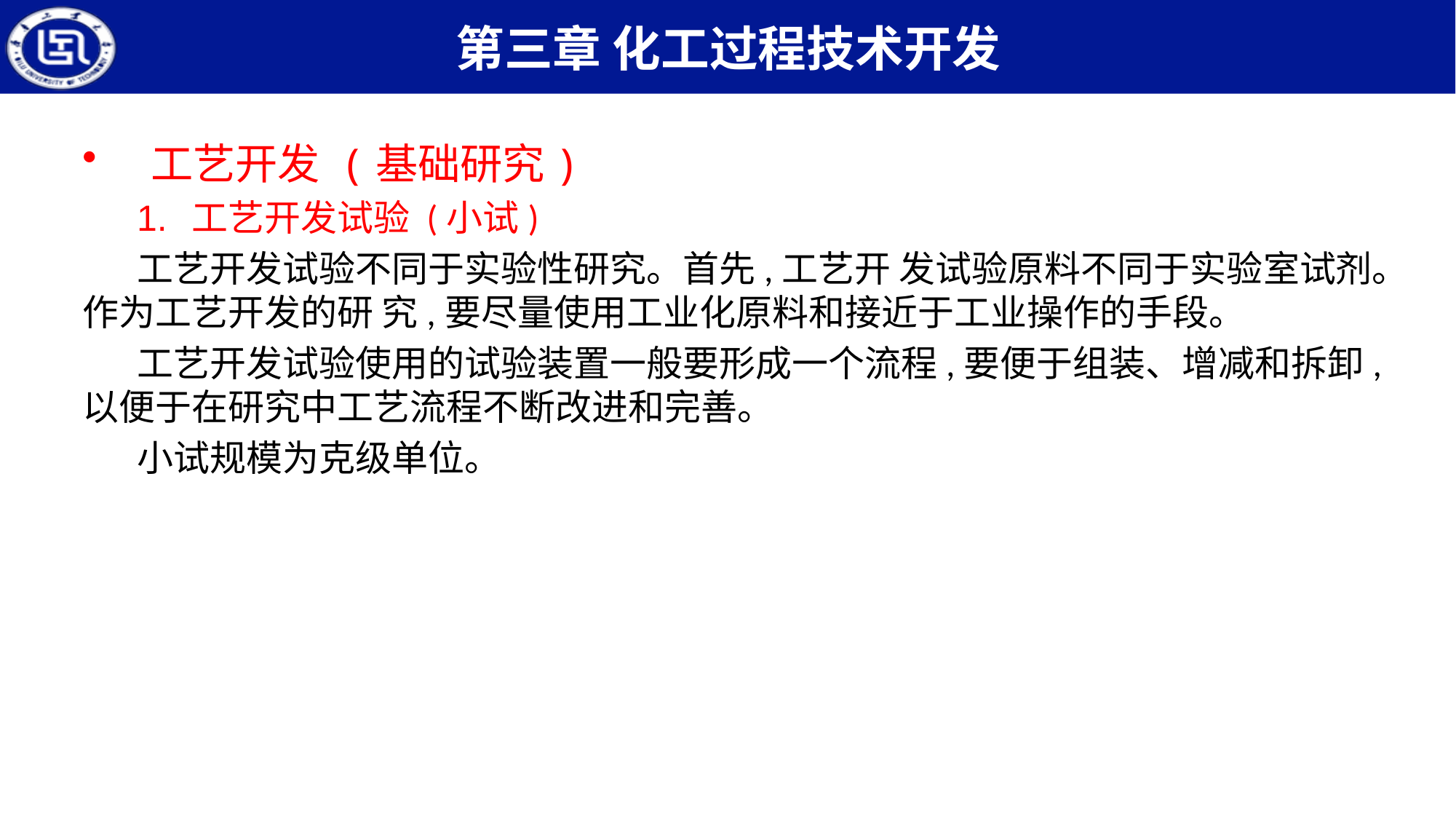

工艺开发 (基础研究)
工艺开发试验 (小试)
工艺开发试验不同于实验性研究。首先,工艺开 发试验原料不同于实验室试剂。作为工艺开发的研 究,要尽量使用工业化原料和接近于工业操作的手段。
工艺开发试验使用的试验装置一般要形成一个流程,要便于组装、增减和拆卸,以便于在研究中工艺流程不断改进和完善。
小试规模为克级单位。